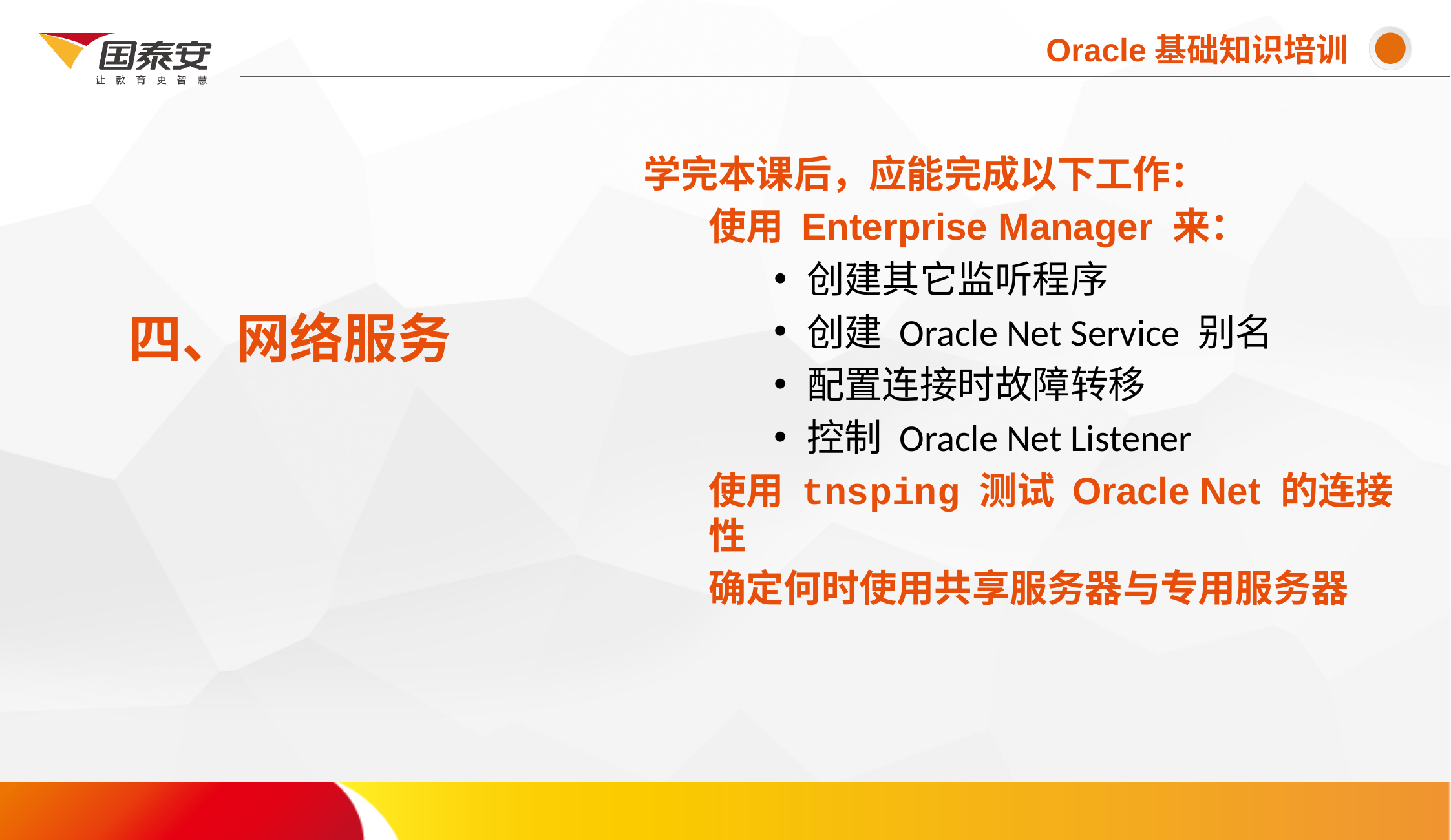

Oracle基础知识培训

学完本课后，应能完成以下工作：
使用 Enterprise Manager 来：
创建其它监听程序
创建 Oracle Net Service 别名
配置连接时故障转移
控制 Oracle Net Listener
使用 tnsping 测试 Oracle Net 的连接性
确定何时使用共享服务器与专用服务器
四、网络服务